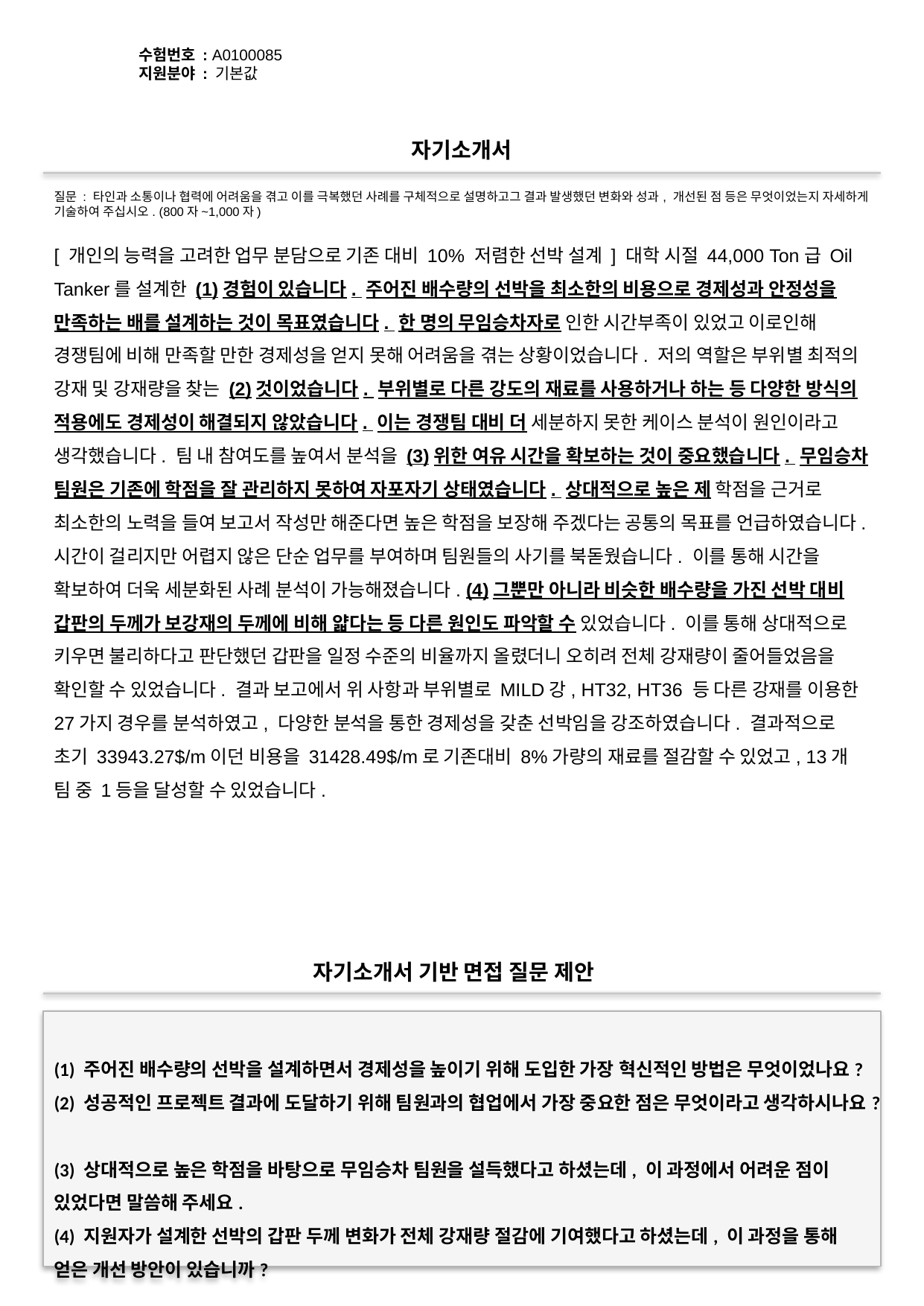

수험번호 : A0100085
지원분야 : 기본값
#

자기소개서

질문 : 타인과 소통이나 협력에 어려움을 겪고 이를 극복했던 사례를 구체적으로 설명하고그 결과 발생했던 변화와 성과, 개선된 점 등은 무엇이었는지 자세하게 기술하여 주십시오. (800자~1,000자)

[ 개인의 능력을 고려한 업무 분담으로 기존 대비 10% 저렴한 선박 설계 ] 대학 시절 44,000 Ton급 Oil Tanker를 설계한 (1)경험이 있습니다. 주어진 배수량의 선박을 최소한의 비용으로 경제성과 안정성을 만족하는 배를 설계하는 것이 목표였습니다. 한 명의 무임승차자로 인한 시간부족이 있었고 이로인해 경쟁팀에 비해 만족할 만한 경제성을 얻지 못해 어려움을 겪는 상황이었습니다. 저의 역할은 부위별 최적의 강재 및 강재량을 찾는 (2)것이었습니다. 부위별로 다른 강도의 재료를 사용하거나 하는 등 다양한 방식의 적용에도 경제성이 해결되지 않았습니다. 이는 경쟁팀 대비 더 세분하지 못한 케이스 분석이 원인이라고 생각했습니다. 팀 내 참여도를 높여서 분석을 (3)위한 여유 시간을 확보하는 것이 중요했습니다. 무임승차 팀원은 기존에 학점을 잘 관리하지 못하여 자포자기 상태였습니다. 상대적으로 높은 제 학점을 근거로 최소한의 노력을 들여 보고서 작성만 해준다면 높은 학점을 보장해 주겠다는 공통의 목표를 언급하였습니다. 시간이 걸리지만 어렵지 않은 단순 업무를 부여하며 팀원들의 사기를 북돋웠습니다. 이를 통해 시간을 확보하여 더욱 세분화된 사례 분석이 가능해졌습니다. (4)그뿐만 아니라 비슷한 배수량을 가진 선박 대비 갑판의 두께가 보강재의 두께에 비해 얇다는 등 다른 원인도 파악할 수 있었습니다. 이를 통해 상대적으로 키우면 불리하다고 판단했던 갑판을 일정 수준의 비율까지 올렸더니 오히려 전체 강재량이 줄어들었음을 확인할 수 있었습니다. 결과 보고에서 위 사항과 부위별로 MILD강, HT32, HT36 등 다른 강재를 이용한 27가지 경우를 분석하였고, 다양한 분석을 통한 경제성을 갖춘 선박임을 강조하였습니다. 결과적으로 초기 33943.27$/m이던 비용을 31428.49$/m로 기존대비 8%가량의 재료를 절감할 수 있었고, 13개 팀 중 1등을 달성할 수 있었습니다.

자기소개서 기반 면접 질문 제안

(1) 주어진 배수량의 선박을 설계하면서 경제성을 높이기 위해 도입한 가장 혁신적인 방법은 무엇이었나요?
(2) 성공적인 프로젝트 결과에 도달하기 위해 팀원과의 협업에서 가장 중요한 점은 무엇이라고 생각하시나요?
(3) 상대적으로 높은 학점을 바탕으로 무임승차 팀원을 설득했다고 하셨는데, 이 과정에서 어려운 점이 있었다면 말씀해 주세요.
(4) 지원자가 설계한 선박의 갑판 두께 변화가 전체 강재량 절감에 기여했다고 하셨는데, 이 과정을 통해 얻은 개선 방안이 있습니까?